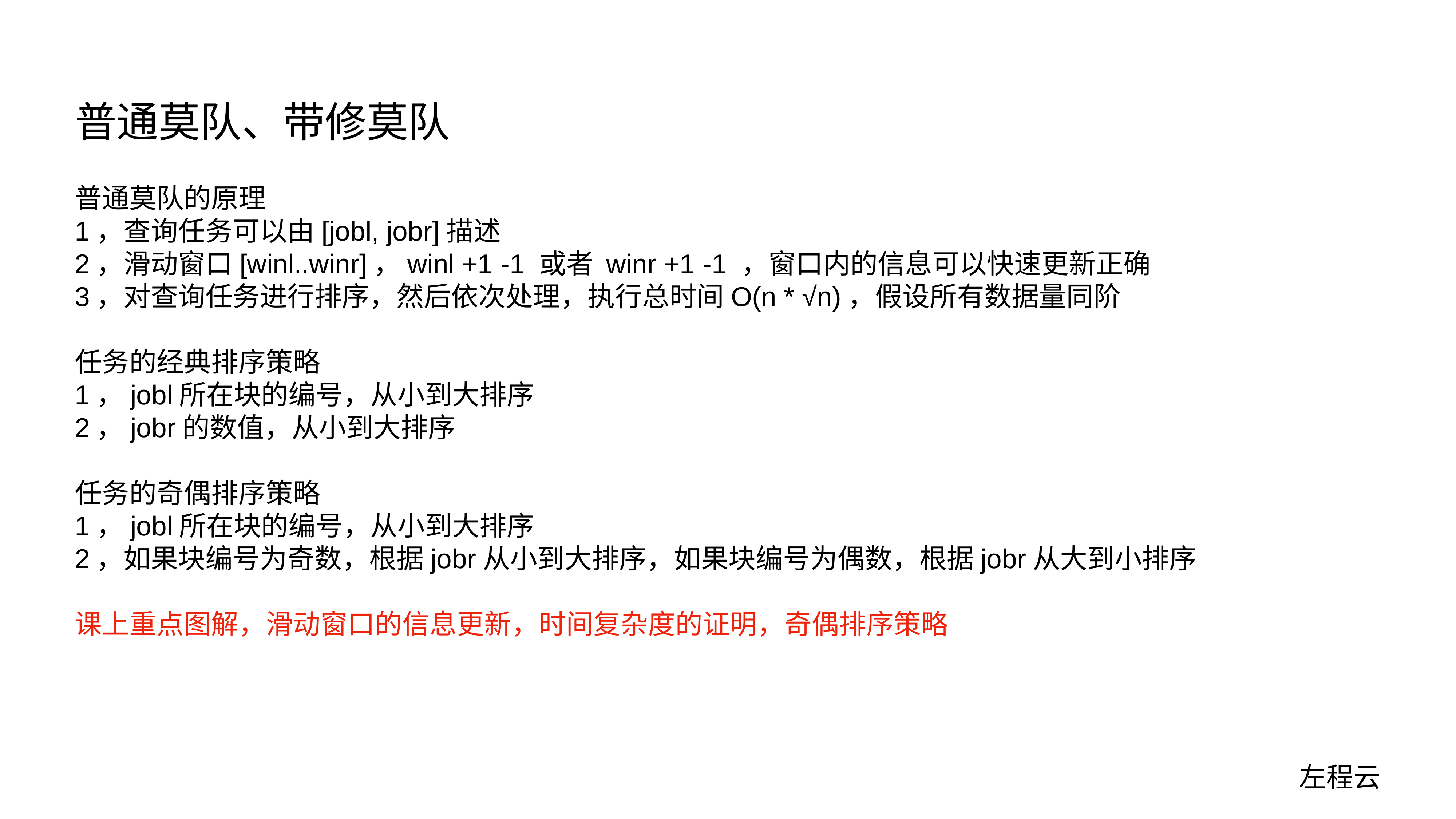

# 普通莫队、带修莫队
普通莫队的原理
1，查询任务可以由[jobl, jobr]描述
2，滑动窗口[winl..winr]，winl +1 -1 或者 winr +1 -1 ，窗口内的信息可以快速更新正确
3，对查询任务进行排序，然后依次处理，执行总时间O(n * √n)，假设所有数据量同阶

任务的经典排序策略
1，jobl所在块的编号，从小到大排序
2，jobr的数值，从小到大排序

任务的奇偶排序策略
1，jobl所在块的编号，从小到大排序
2，如果块编号为奇数，根据jobr从小到大排序，如果块编号为偶数，根据jobr从大到小排序

课上重点图解，滑动窗口的信息更新，时间复杂度的证明，奇偶排序策略
左程云